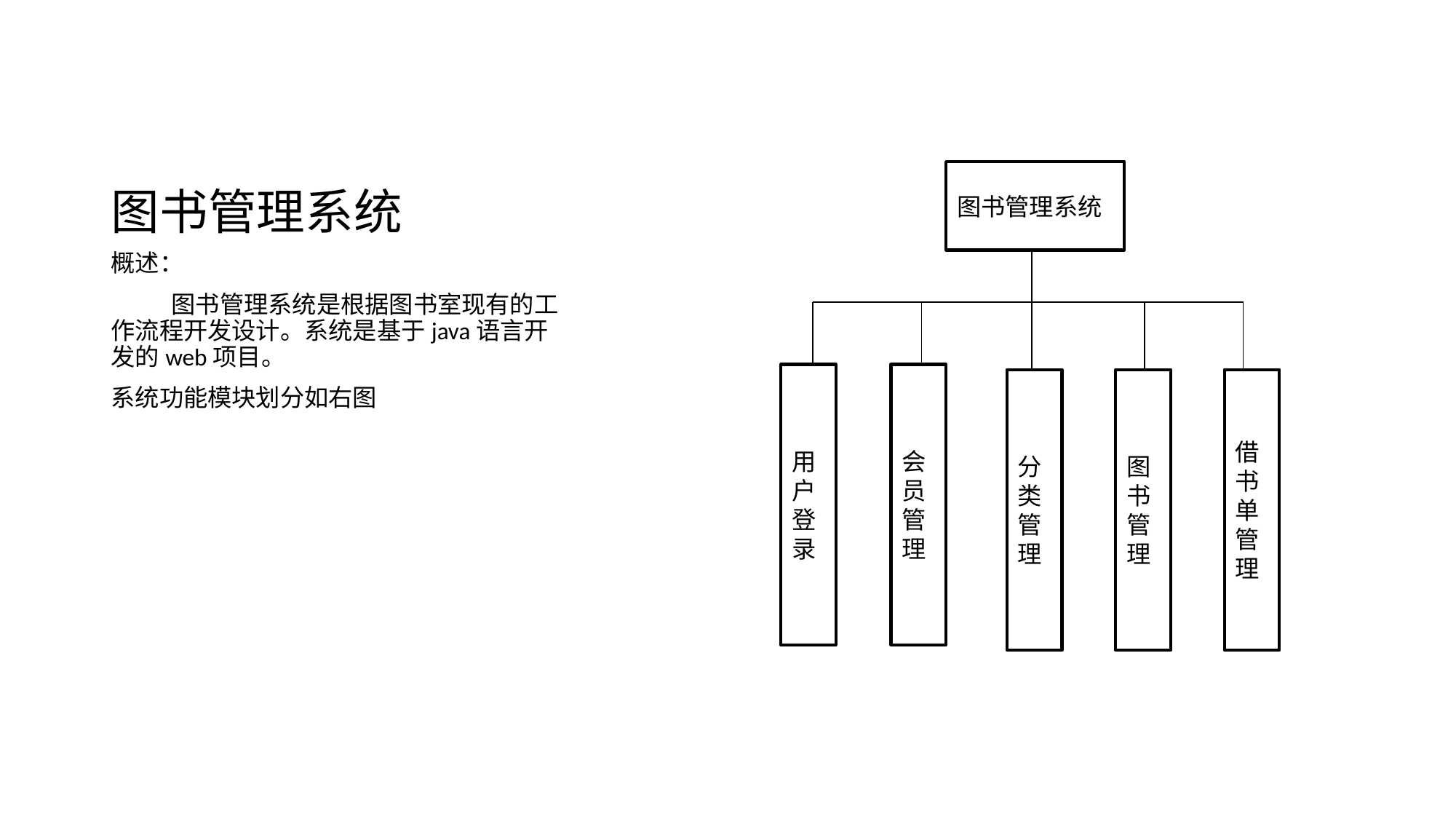

# 图书管理系统
图书管理系统
用户登录
会员管理
分类管理
图书管理
借书单管理
概述：
          图书管理系统是根据图书室现有的工作流程开发设计。系统是基于java语言开发的web项目。
系统功能模块划分如右图